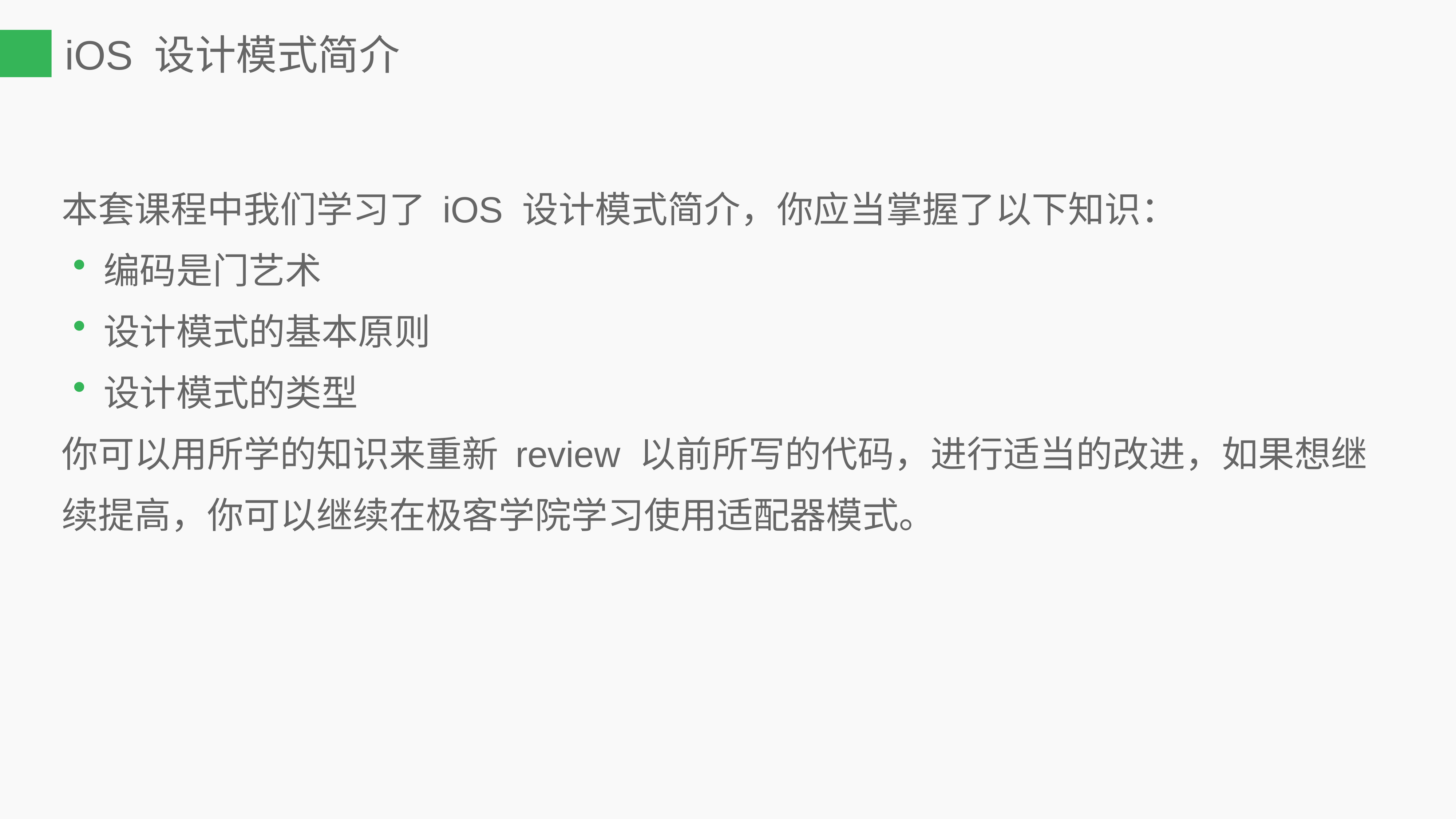

iOS 设计模式简介

本套课程中我们学习了 iOS 设计模式简介，你应当掌握了以下知识：
编码是门艺术
设计模式的基本原则
设计模式的类型
你可以用所学的知识来重新 review 以前所写的代码，进行适当的改进，如果想继续提高，你可以继续在极客学院学习使用适配器模式。